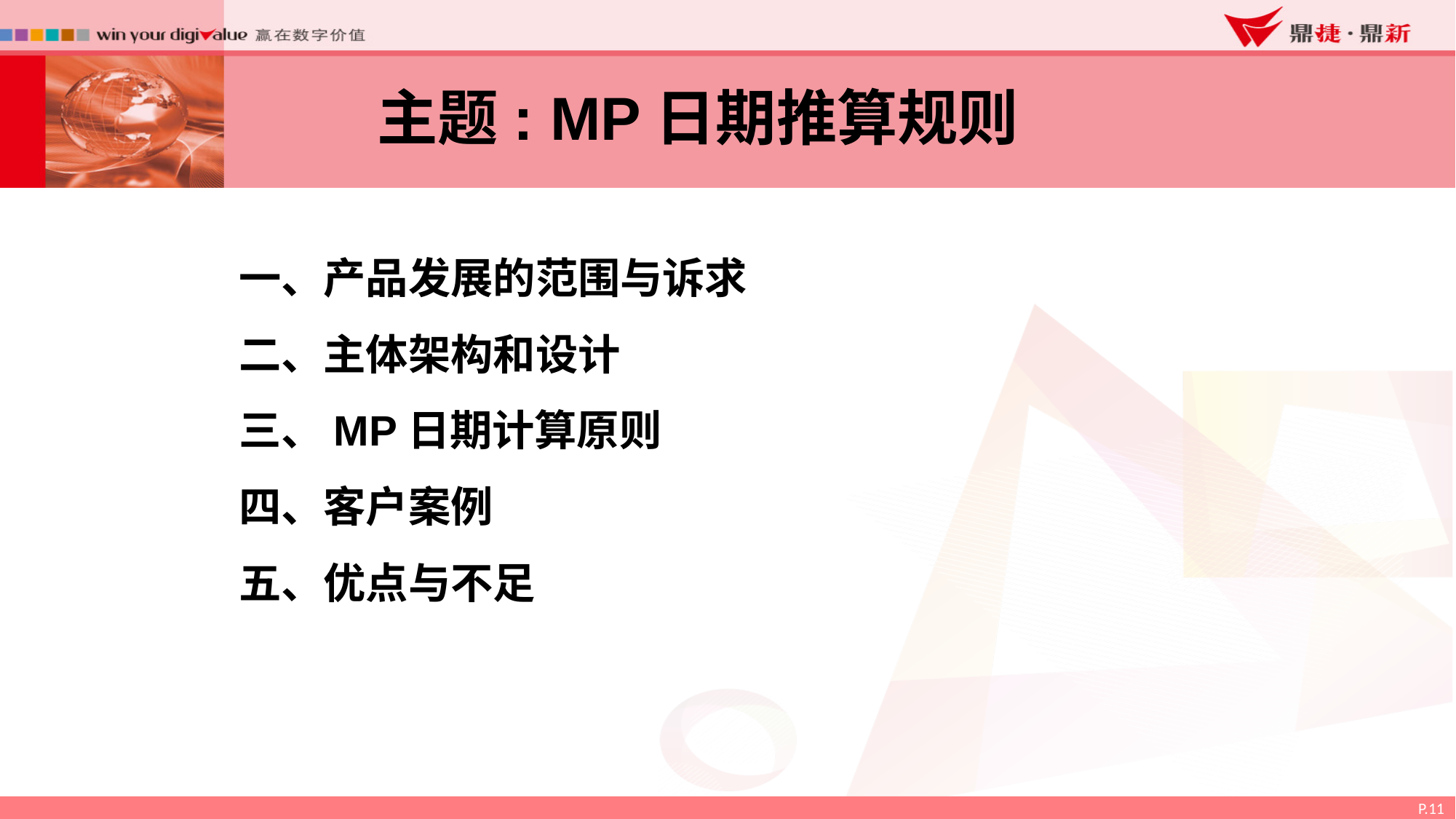

主题: MP日期推算规则

一、产品发展的范围与诉求
二、主体架构和设计
三、MP日期计算原则
四、客户案例
五、优点与不足